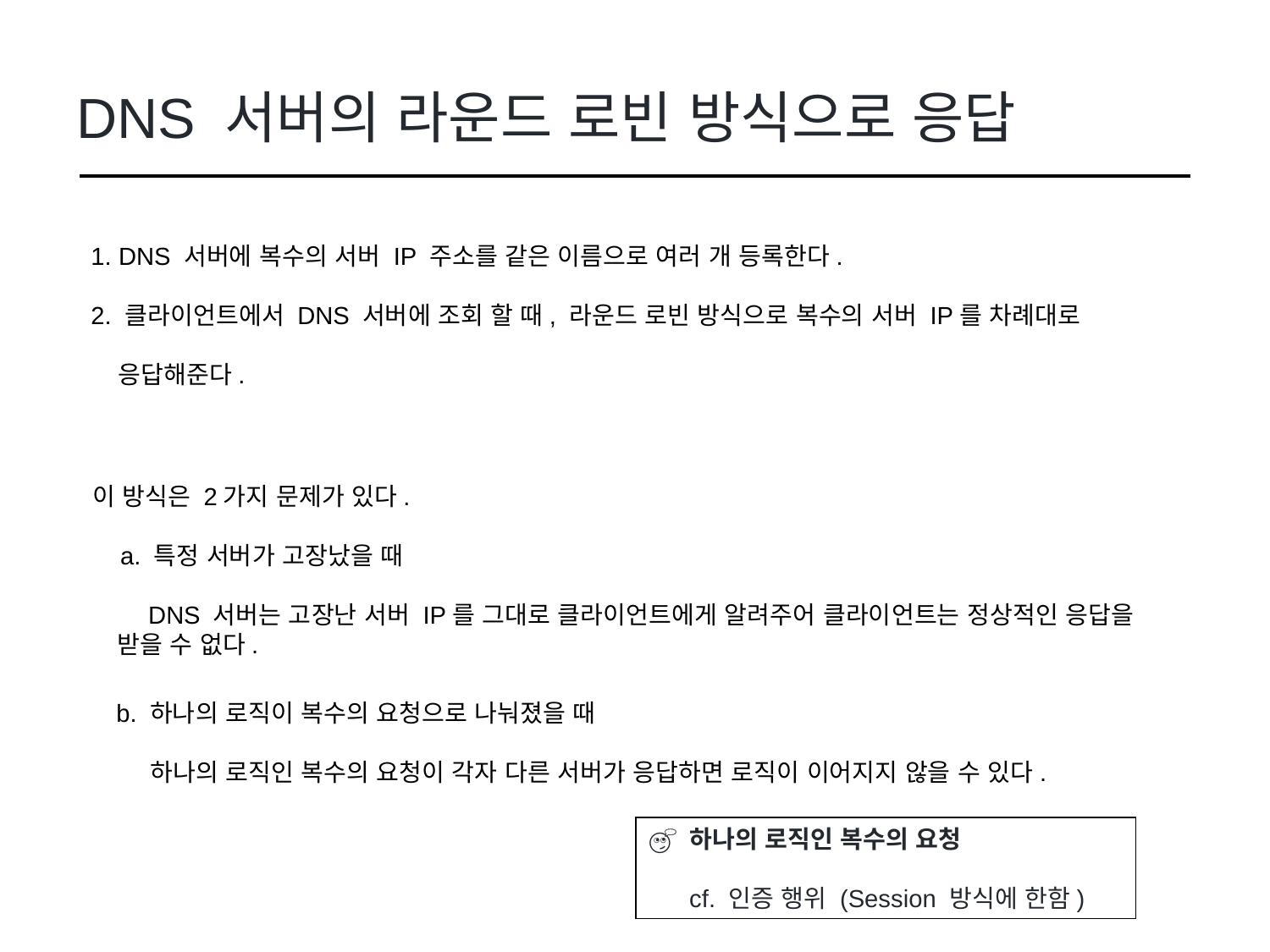

# DNS 서버의 라운드 로빈 방식으로 응답
1. DNS 서버에 복수의 서버 IP 주소를 같은 이름으로 여러 개 등록한다.
2. 클라이언트에서 DNS 서버에 조회 할 때, 라운드 로빈 방식으로 복수의 서버 IP를 차례대로

   응답해준다.
이 방식은 2가지 문제가 있다.
    a. 특정 서버가 고장났을 때

        DNS 서버는 고장난 서버 IP를 그대로 클라이언트에게 알려주어 클라이언트는 정상적인 응답을 받을 수 없다.
    b. 하나의 로직이 복수의 요청으로 나눠졌을 때

        하나의 로직인 복수의 요청이 각자 다른 서버가 응답하면 로직이 이어지지 않을 수 있다.
🤔 하나의 로직인 복수의 요청
     cf. 인증 행위 (Session 방식에 한함)